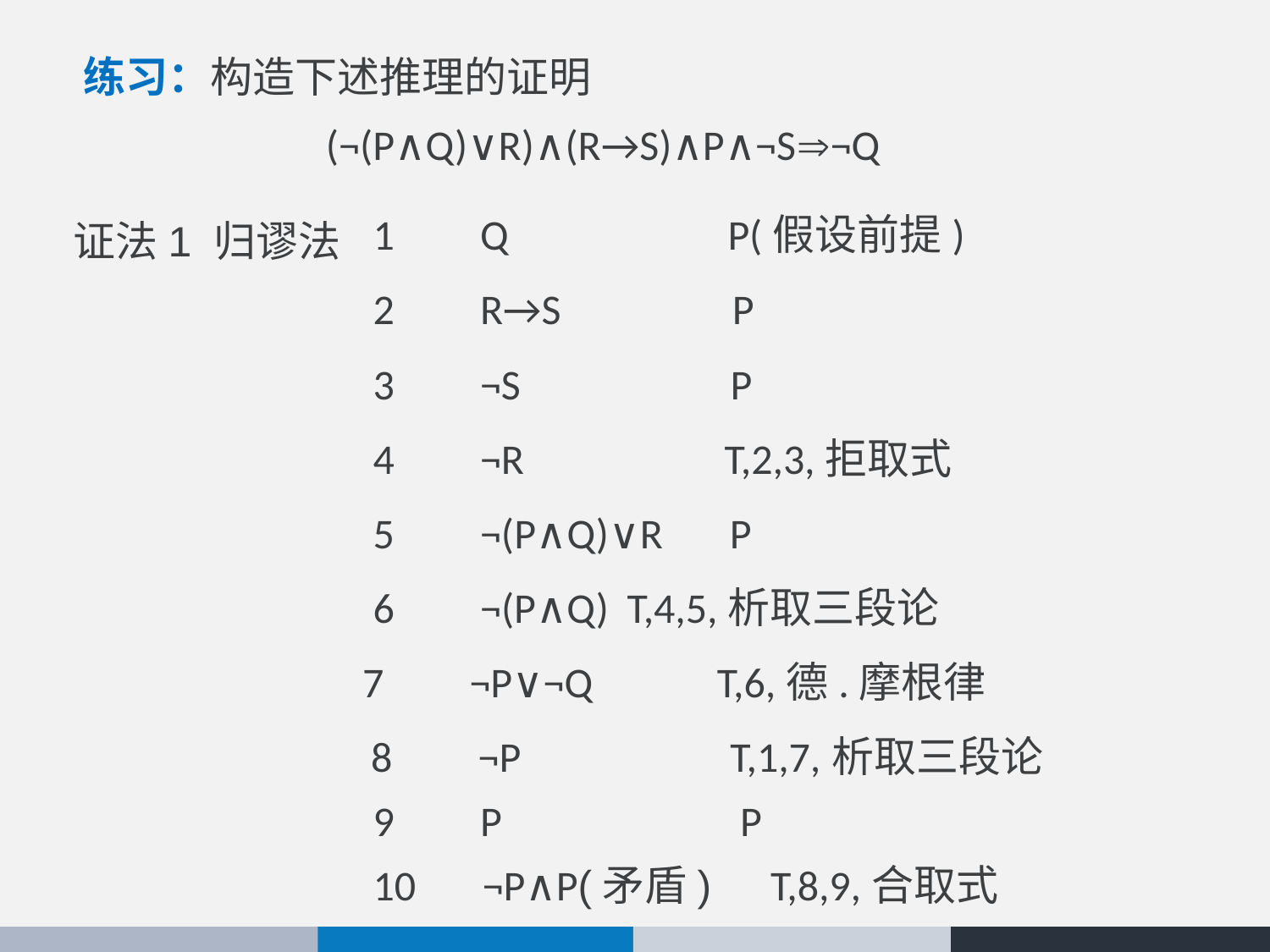

练习：构造下述推理的证明
(¬(P∧Q)∨R)∧(R→S)∧P∧¬S⇒¬Q
证法1 归谬法
1         Q                       P(假设前提)
2         R→S                  P
3         ¬S                      P
4         ¬R                     T,2,3,拒取式
5         ¬(P∧Q)∨R       P
6         ¬(P∧Q) 	T,4,5,析取三段论
7         ¬P∨¬Q             T,6,德.摩根律
8         ¬P                      T,1,7,析取三段论
9         P                         P
10       ¬P∧P(矛盾)     T,8,9,合取式